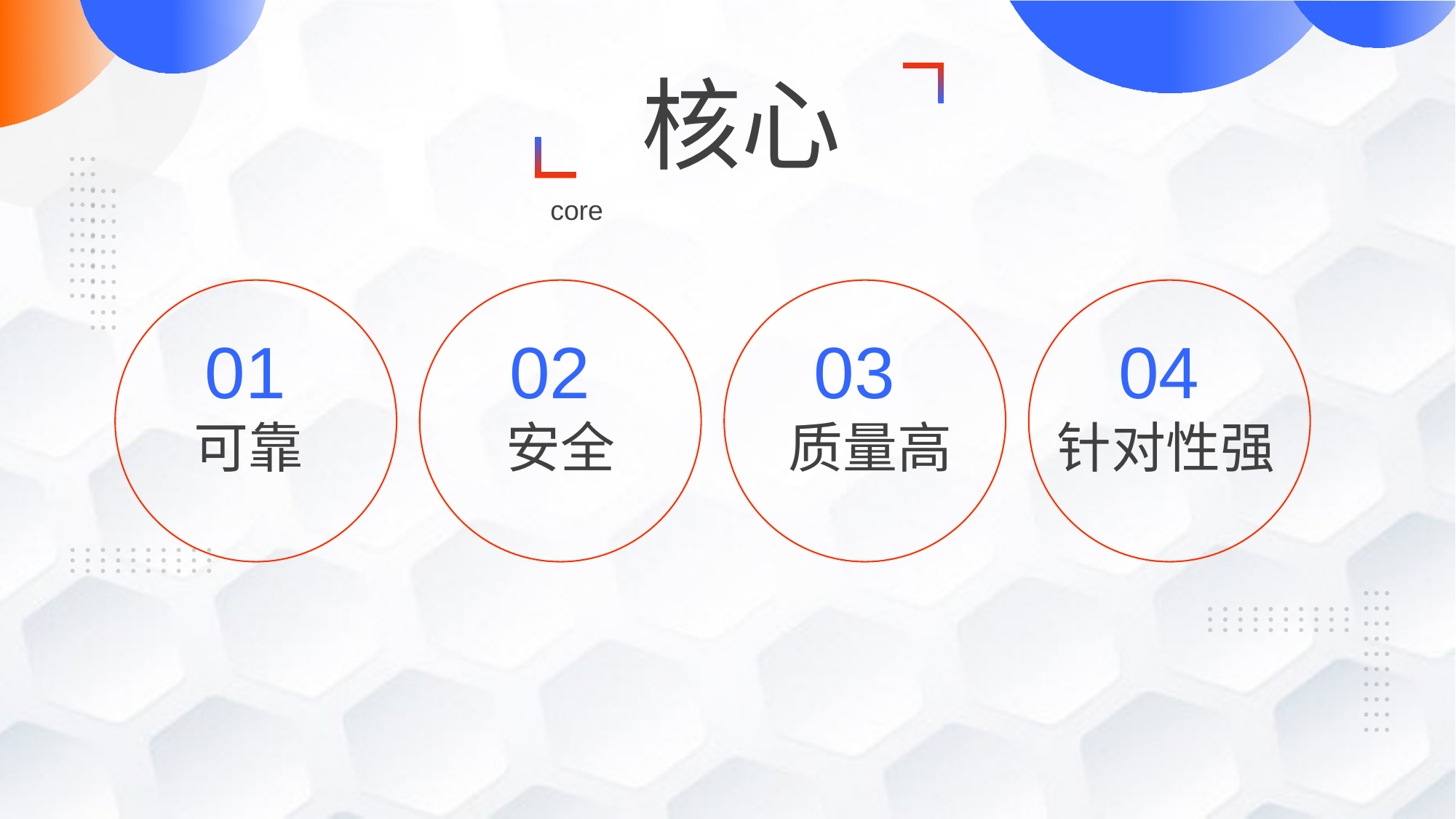

核心

core

01
可靠

02
安全

03
质量高

04
针对性强